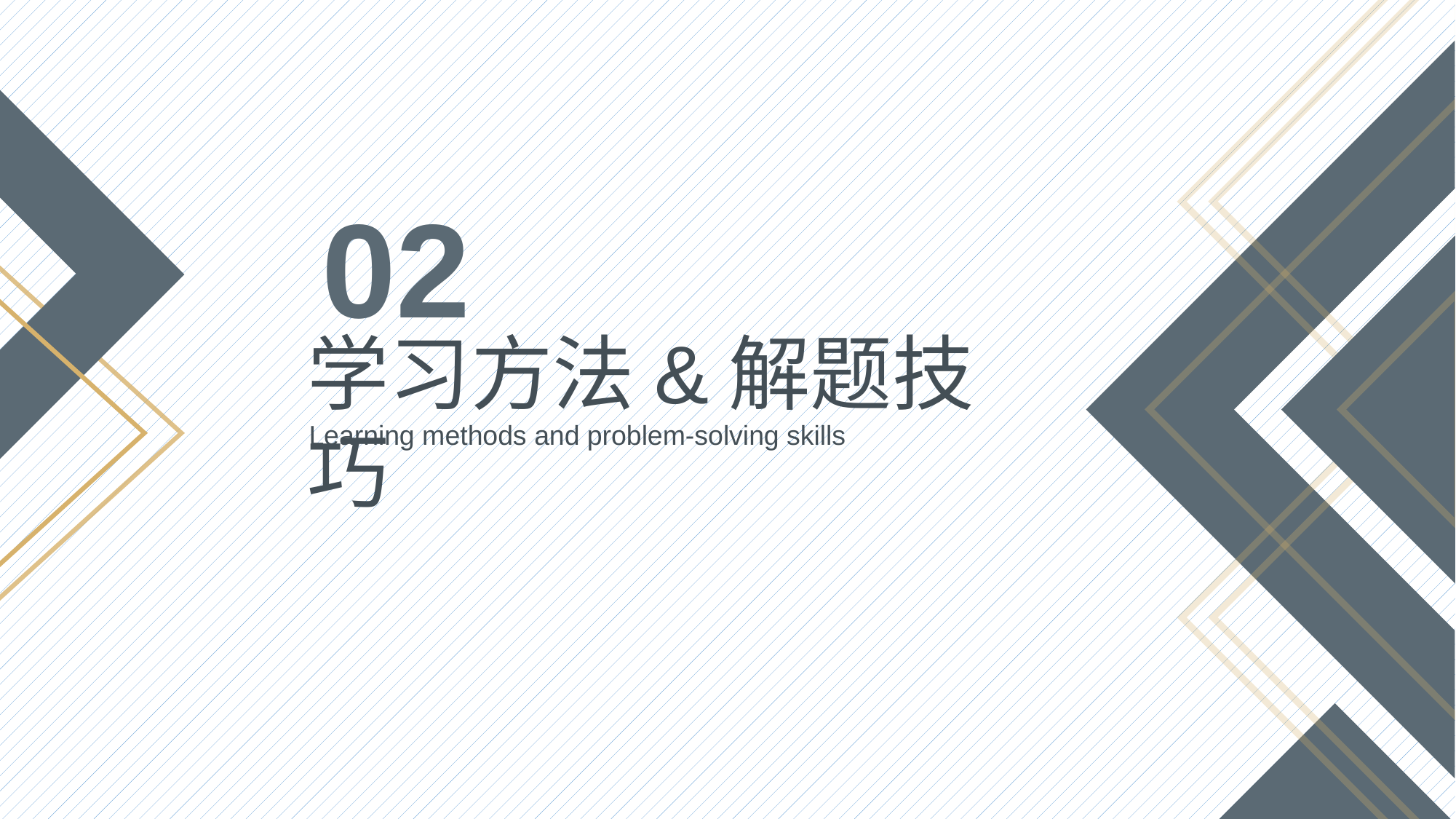

02
学习方法&解题技巧
Learning methods and problem-solving skills